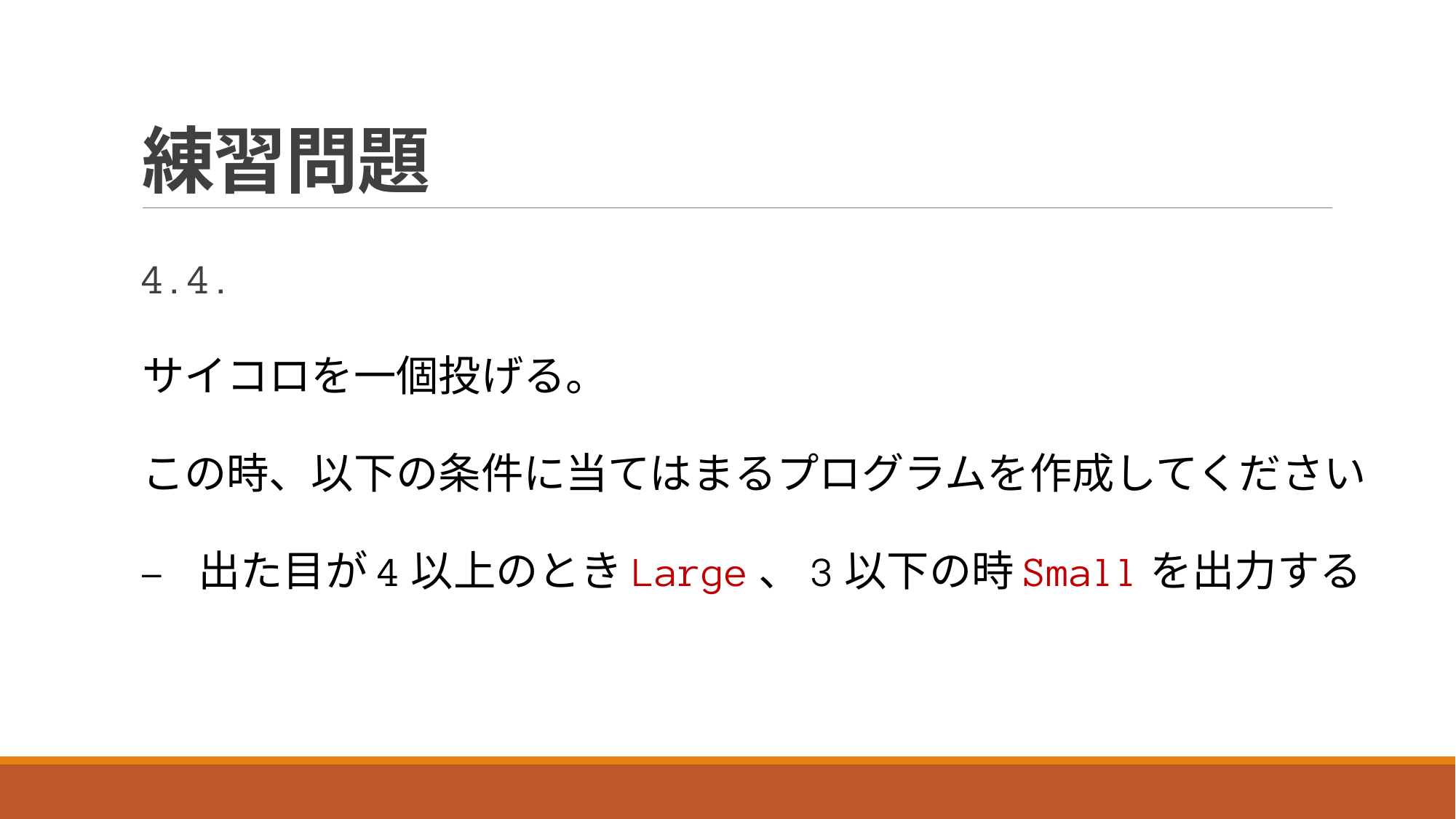

# 練習問題
4.4.
サイコロを一個投げる。
この時、以下の条件に当てはまるプログラムを作成してください
- 出た目が4以上のときLarge、3以下の時Smallを出力する